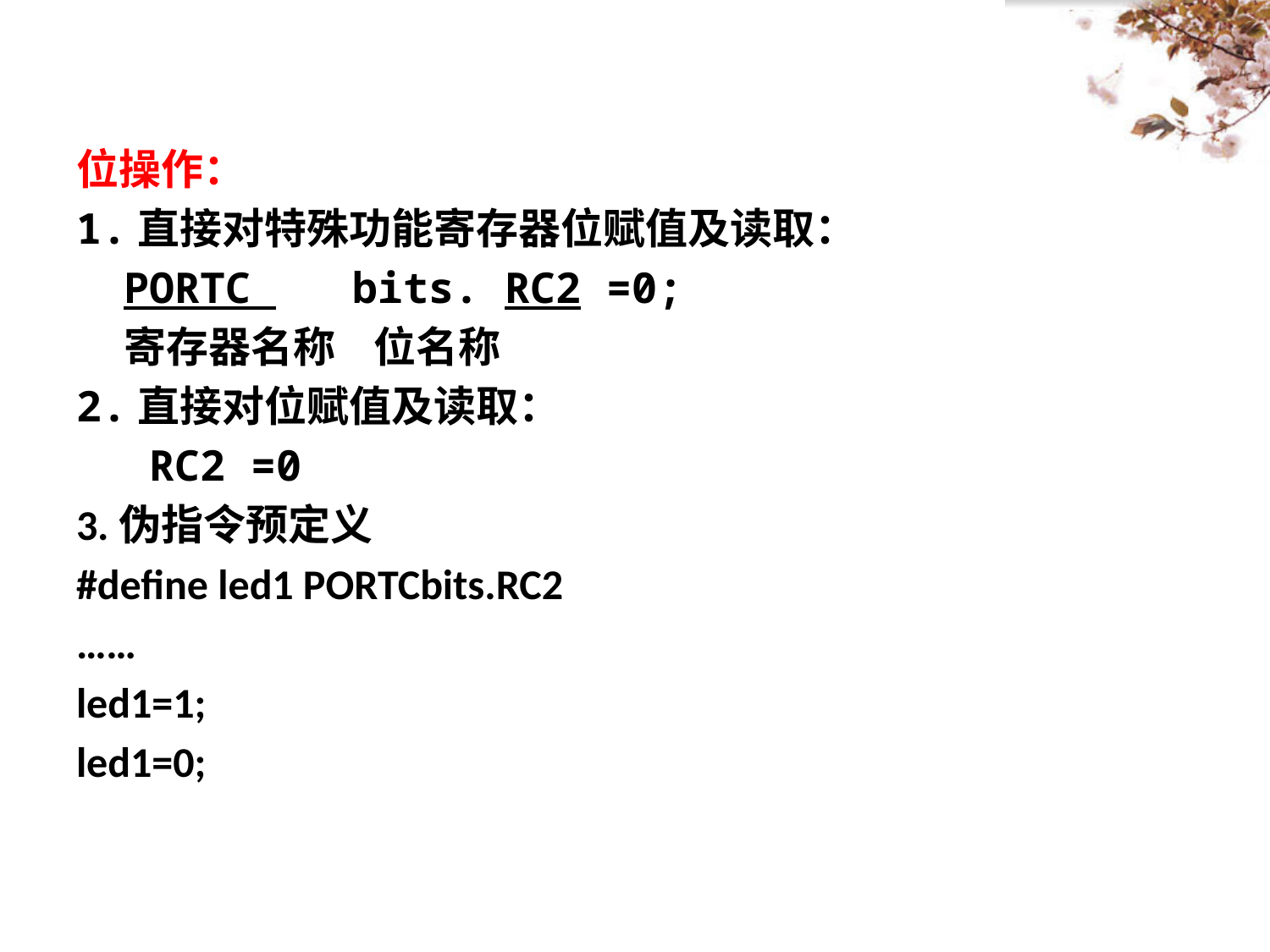

位操作：
1.直接对特殊功能寄存器位赋值及读取：
	PORTC    bits. RC2 =0;
	寄存器名称    位名称
2.直接对位赋值及读取：
	 RC2 =0
3.伪指令预定义
#define led1 PORTCbits.RC2
……
led1=1;
led1=0;